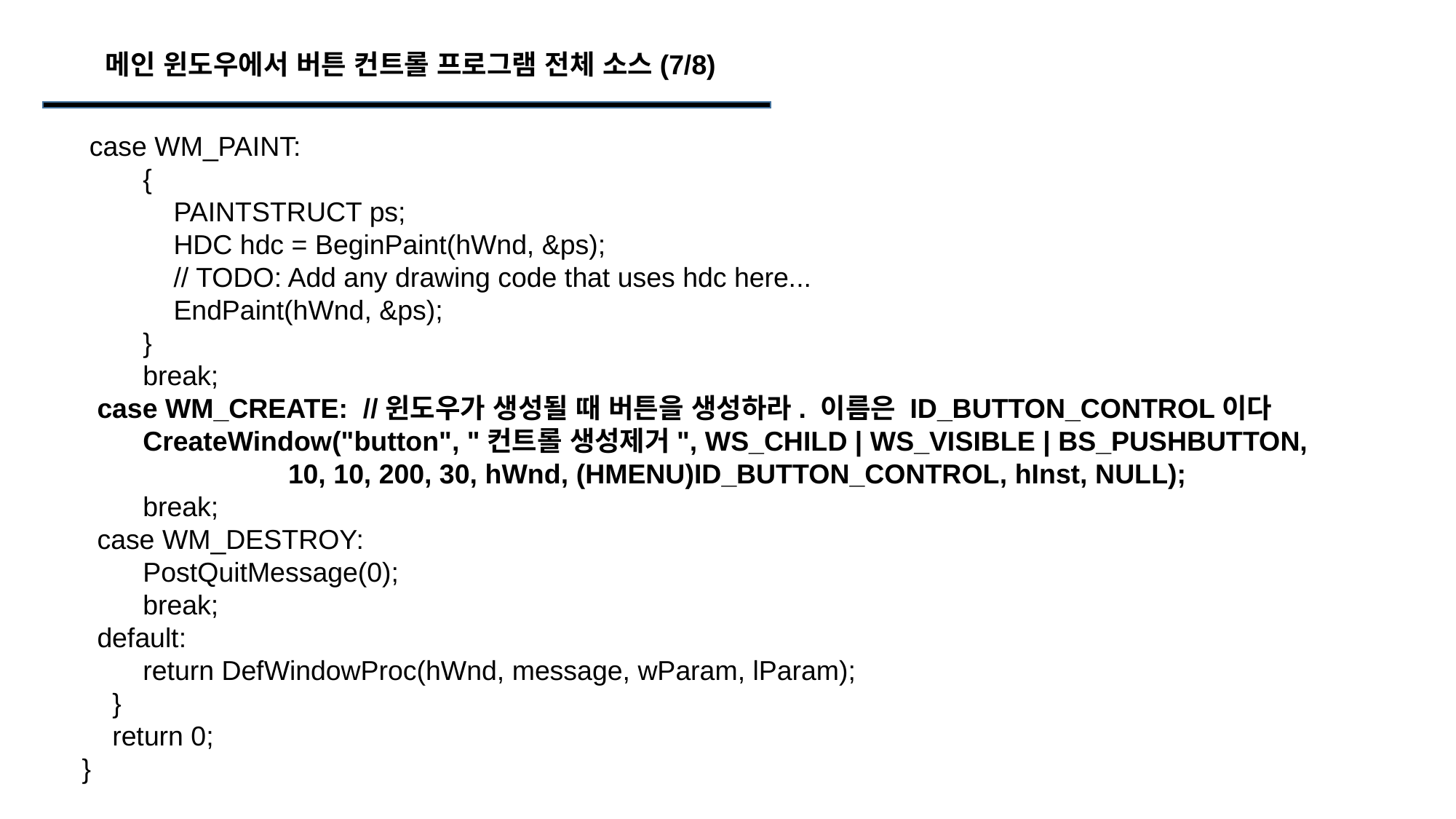

메인 윈도우에서 버튼 컨트롤 프로그램 전체 소스(7/8)

 case WM_PAINT:
        {
            PAINTSTRUCT ps;
            HDC hdc = BeginPaint(hWnd, &ps);
            // TODO: Add any drawing code that uses hdc here...
            EndPaint(hWnd, &ps);
        }
        break;
  case WM_CREATE:  //윈도우가 생성될 때 버튼을 생성하라. 이름은 ID_BUTTON_CONTROL이다
        CreateWindow("button", "컨트롤 생성제거", WS_CHILD | WS_VISIBLE | BS_PUSHBUTTON,
                           10, 10, 200, 30, hWnd, (HMENU)ID_BUTTON_CONTROL, hInst, NULL);
        break;
  case WM_DESTROY:
        PostQuitMessage(0);
        break;
  default:
        return DefWindowProc(hWnd, message, wParam, lParam);
    }
    return 0;
}